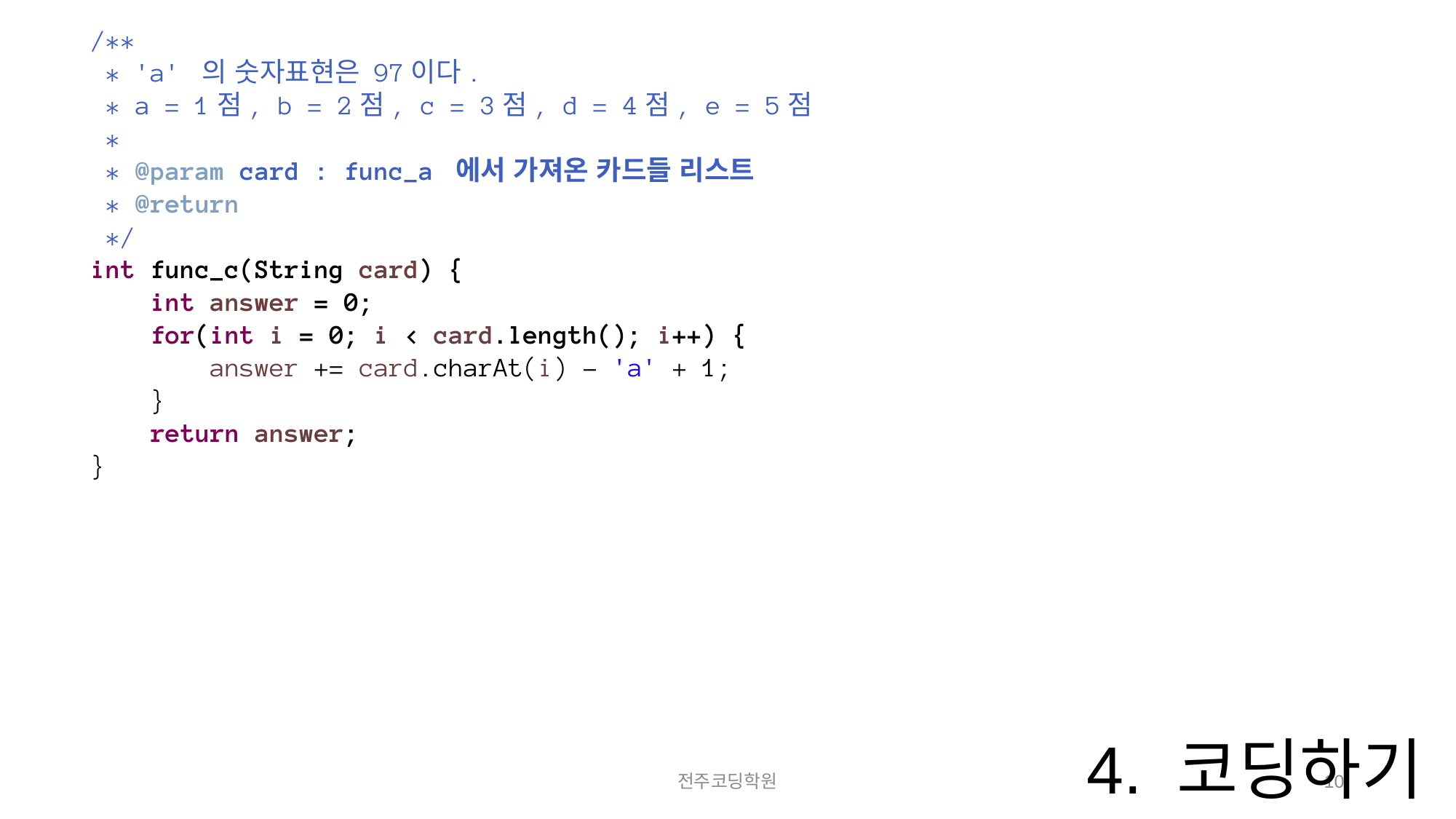

/**
     * 'a' 의 숫자표현은 97이다.
     * a = 1점, b = 2점, c = 3점, d = 4점, e = 5점
     *
     * @param card : func_a 에서 가져온 카드들 리스트
     * @return
     */
    int func_c(String card) {
        int answer = 0;
        for(int i = 0; i < card.length(); i++) {
            answer += card.charAt(i) - 'a' + 1;
        }
        return answer;
    }

# 4. 코딩하기
전주코딩학원
10